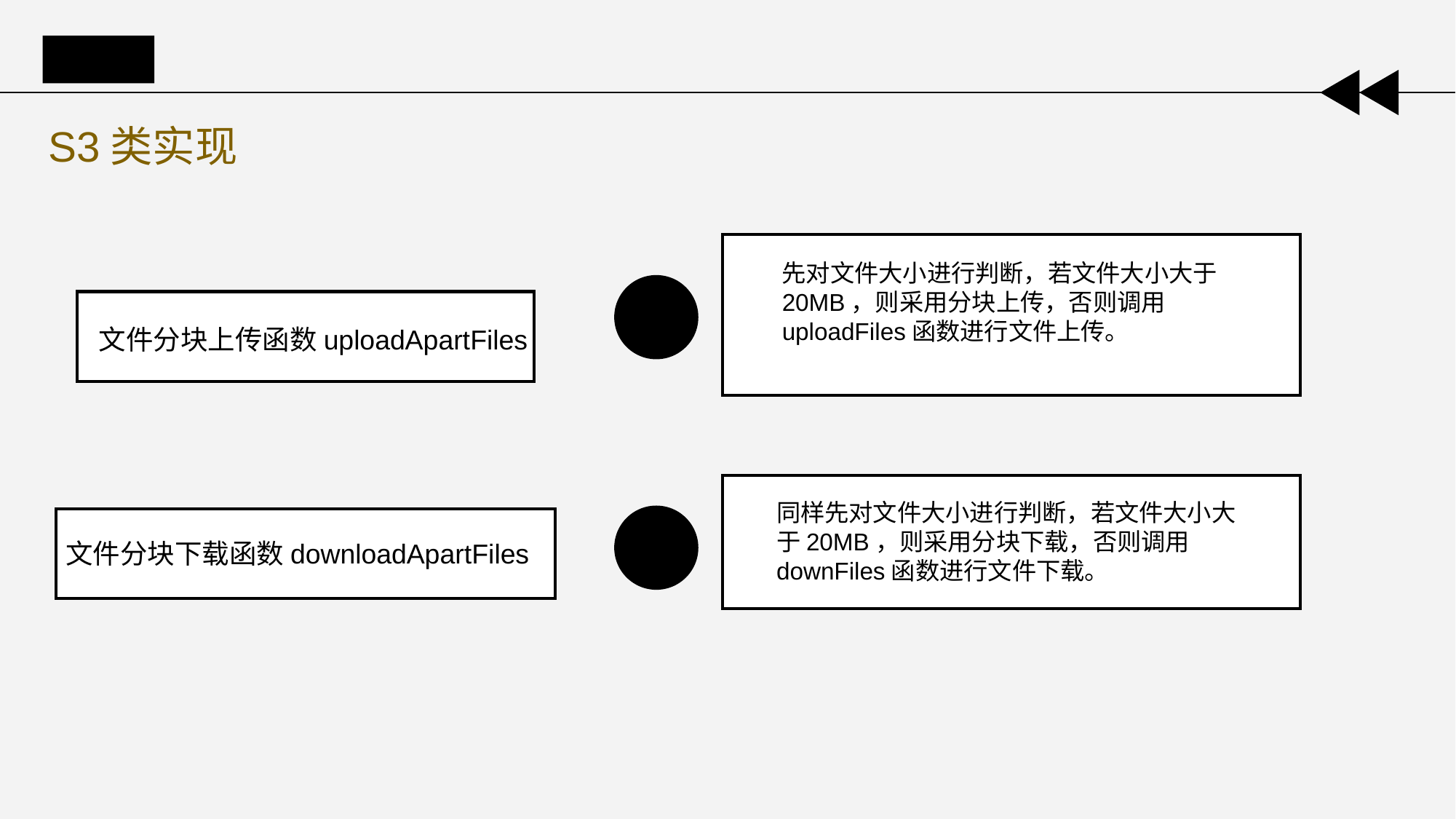

S3类实现

先对文件大小进行判断，若文件大小大于20MB，则采用分块上传，否则调用uploadFiles函数进行文件上传。

同步函数synchronization()
文件分块上传函数uploadApartFiles

同样先对文件大小进行判断，若文件大小大于20MB，则采用分块下载，否则调用downFiles函数进行文件下载。

同步函数synchronization()
文件分块下载函数downloadApartFiles